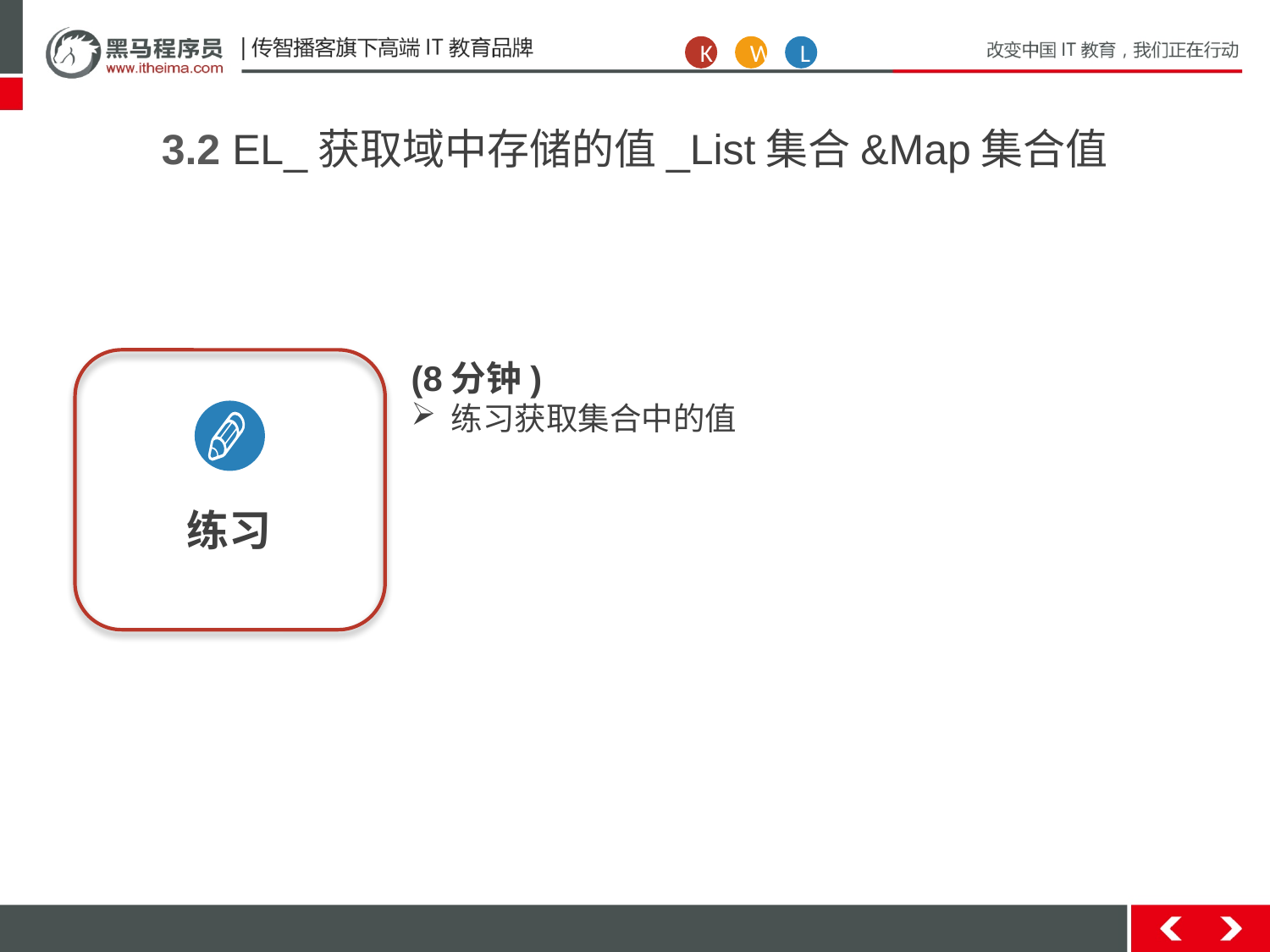

K
W
L
3.2 EL_获取域中存储的值_List集合&Map集合值

练习
(8分钟)
练习获取集合中的值